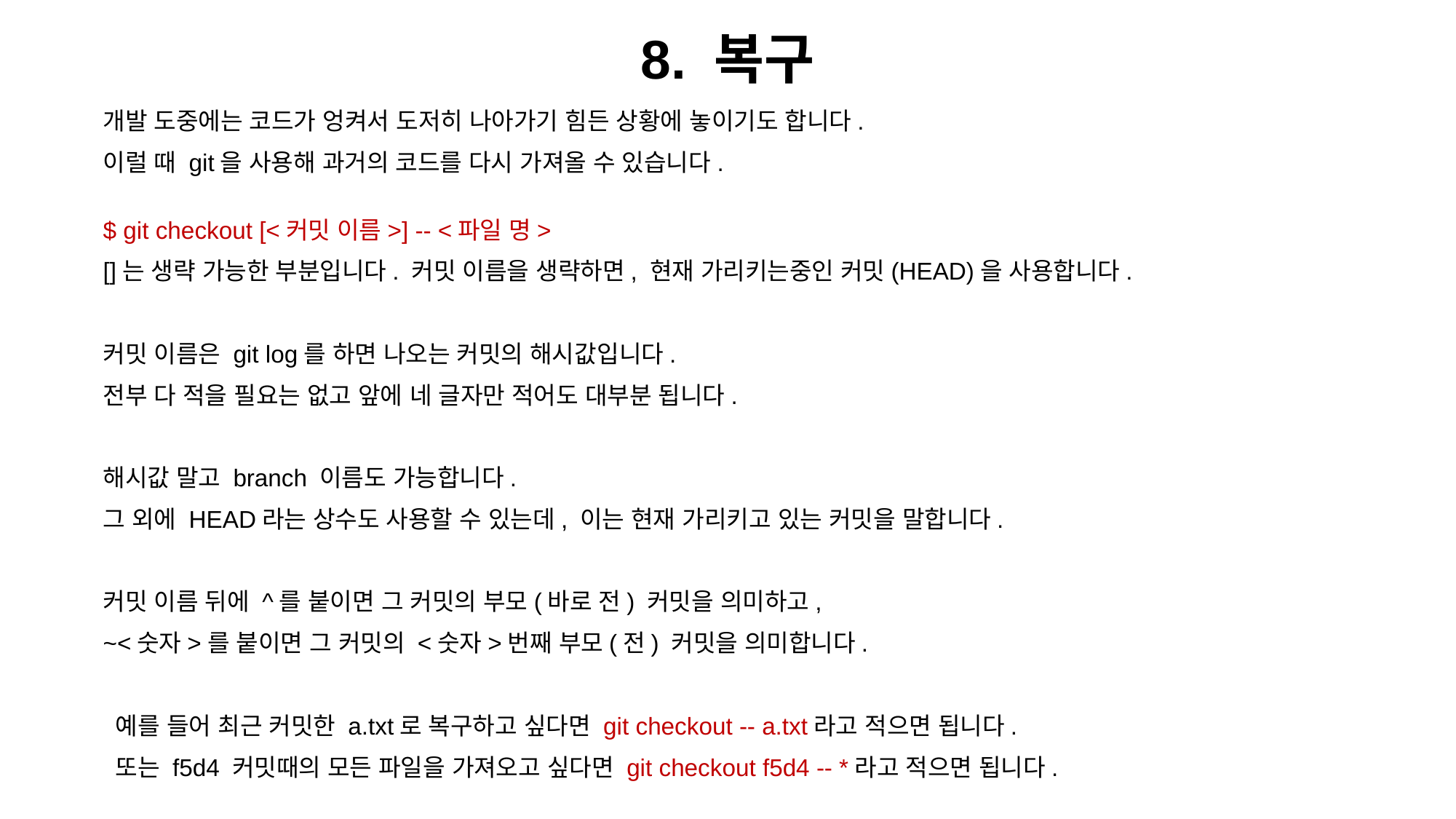

# 8. 복구
개발 도중에는 코드가 엉켜서 도저히 나아가기 힘든 상황에 놓이기도 합니다.
이럴 때 git을 사용해 과거의 코드를 다시 가져올 수 있습니다.
$ git checkout [<커밋 이름>] -- <파일 명>
[]는 생략 가능한 부분입니다. 커밋 이름을 생략하면, 현재 가리키는중인 커밋(HEAD)을 사용합니다.

커밋 이름은 git log를 하면 나오는 커밋의 해시값입니다.
전부 다 적을 필요는 없고 앞에 네 글자만 적어도 대부분 됩니다.

해시값 말고 branch 이름도 가능합니다.
그 외에 HEAD라는 상수도 사용할 수 있는데, 이는 현재 가리키고 있는 커밋을 말합니다.

커밋 이름 뒤에 ^를 붙이면 그 커밋의 부모(바로 전) 커밋을 의미하고,
~<숫자>를 붙이면 그 커밋의 <숫자>번째 부모(전) 커밋을 의미합니다.

 예를 들어 최근 커밋한 a.txt로 복구하고 싶다면 git checkout -- a.txt라고 적으면 됩니다.
 또는 f5d4 커밋때의 모든 파일을 가져오고 싶다면 git checkout f5d4 -- *라고 적으면 됩니다.